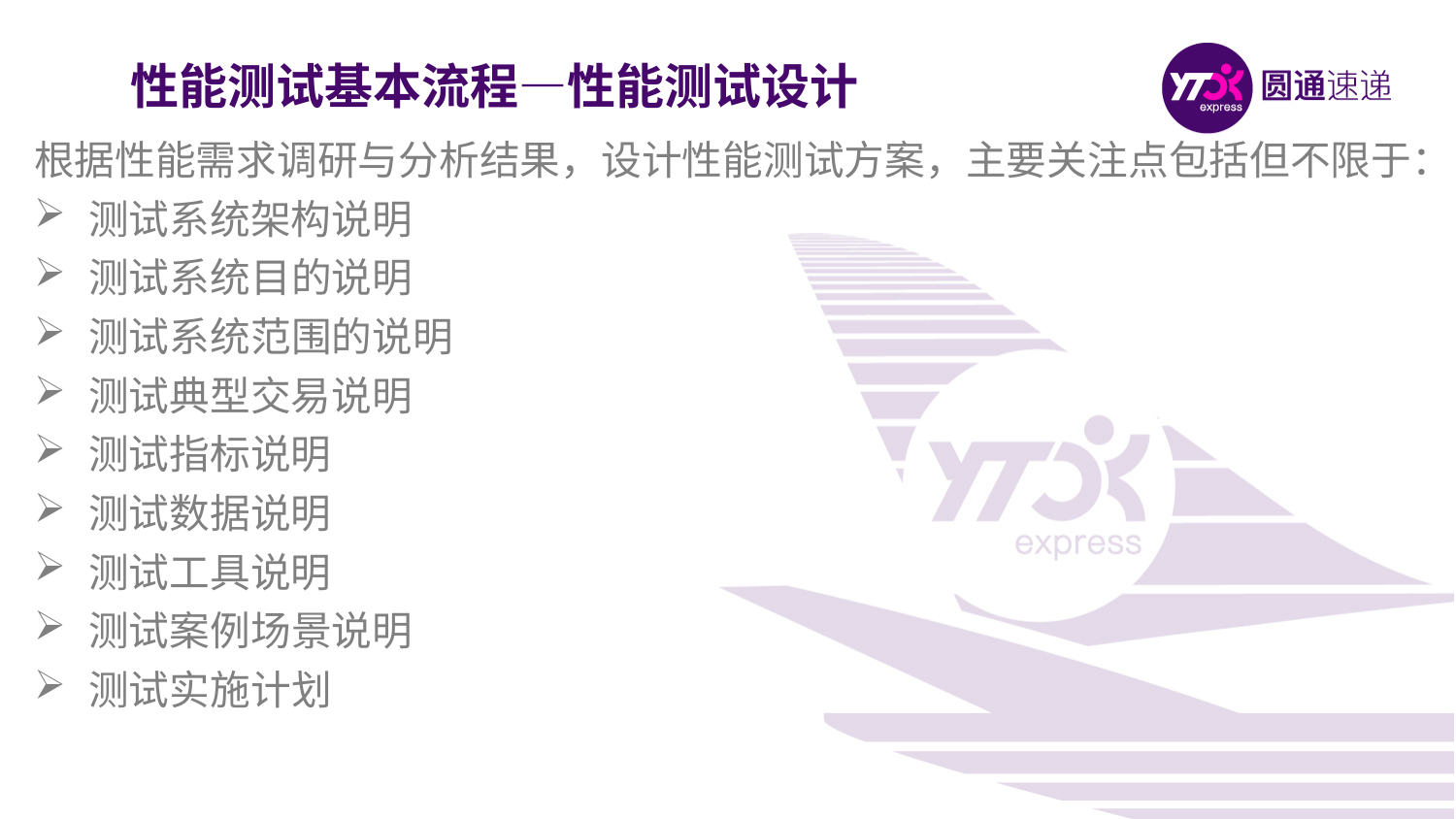

性能测试基本流程—性能测试设计

根据性能需求调研与分析结果，设计性能测试方案，主要关注点包括但不限于：
测试系统架构说明
测试系统目的说明
测试系统范围的说明
测试典型交易说明
测试指标说明
测试数据说明
测试工具说明
测试案例场景说明
测试实施计划